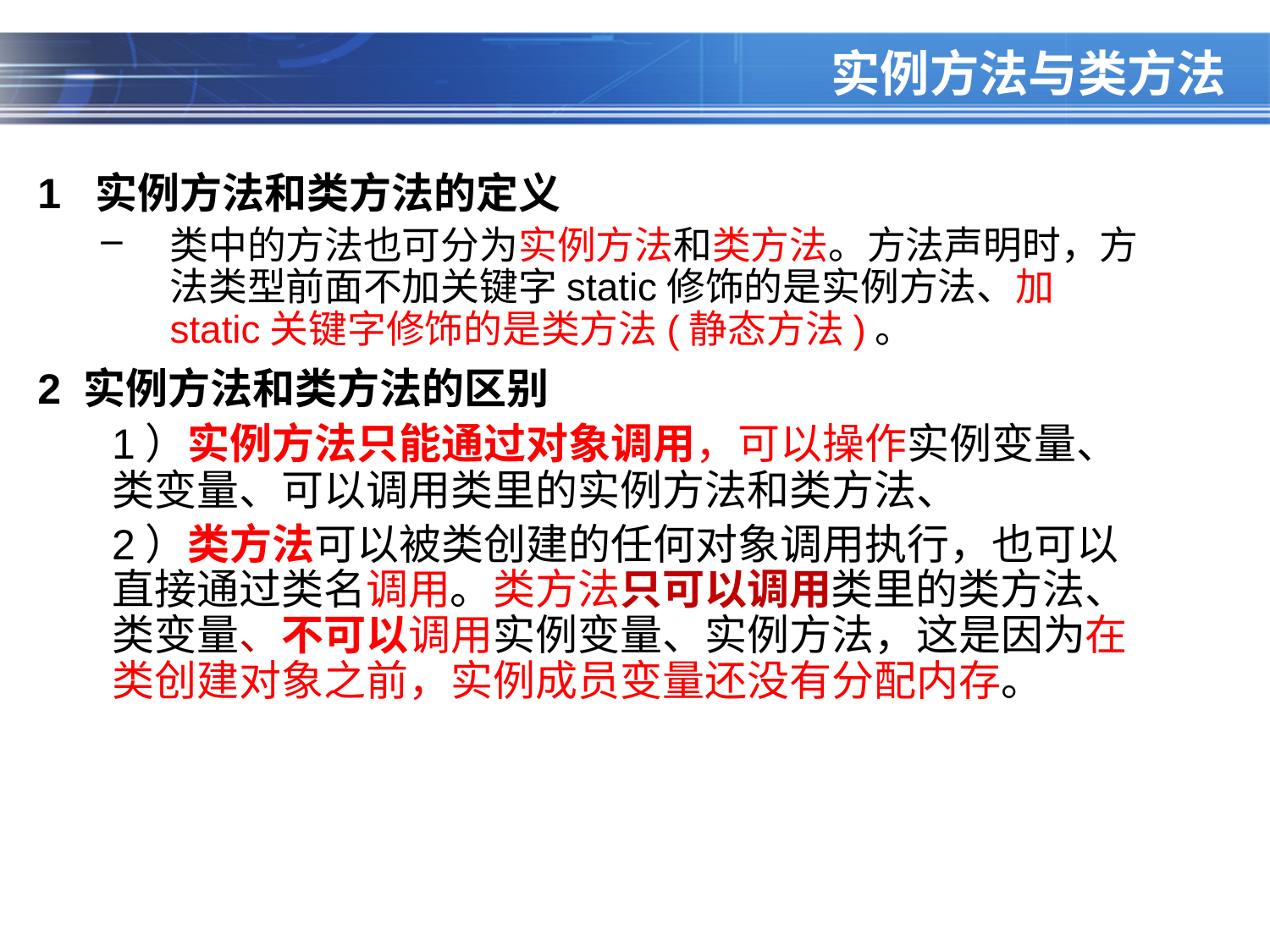

# 实例方法与类方法
1  实例方法和类方法的定义
类中的方法也可分为实例方法和类方法。方法声明时，方法类型前面不加关键字static修饰的是实例方法、加static关键字修饰的是类方法(静态方法)。
2 实例方法和类方法的区别
	1）实例方法只能通过对象调用，可以操作实例变量、类变量、可以调用类里的实例方法和类方法、
	2）类方法可以被类创建的任何对象调用执行，也可以直接通过类名调用。类方法只可以调用类里的类方法、类变量、不可以调用实例变量、实例方法，这是因为在类创建对象之前，实例成员变量还没有分配内存。